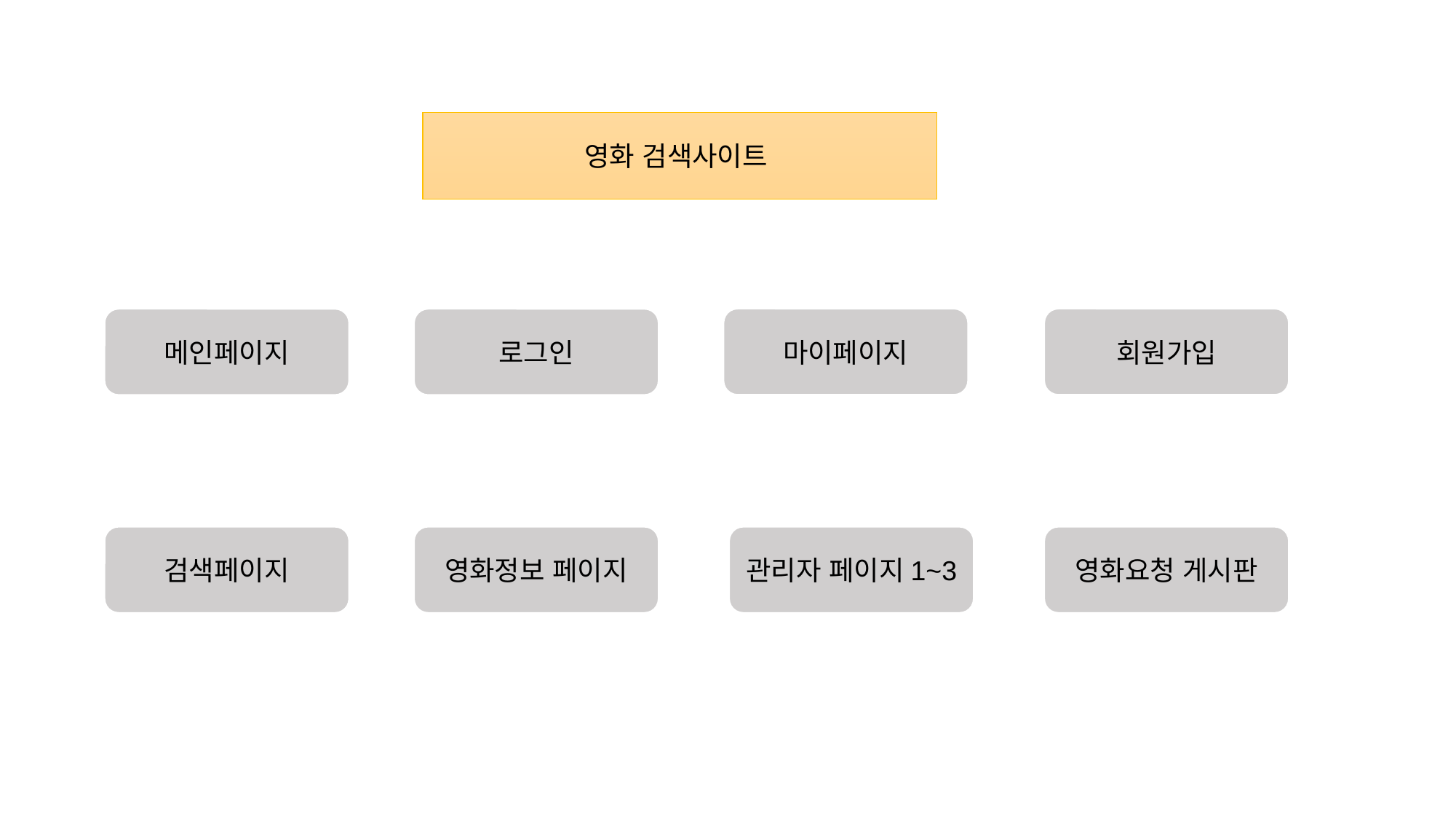

영화 검색사이트
마이페이지
회원가입
메인페이지
로그인
검색페이지
영화정보 페이지
관리자 페이지1~3
영화요청 게시판